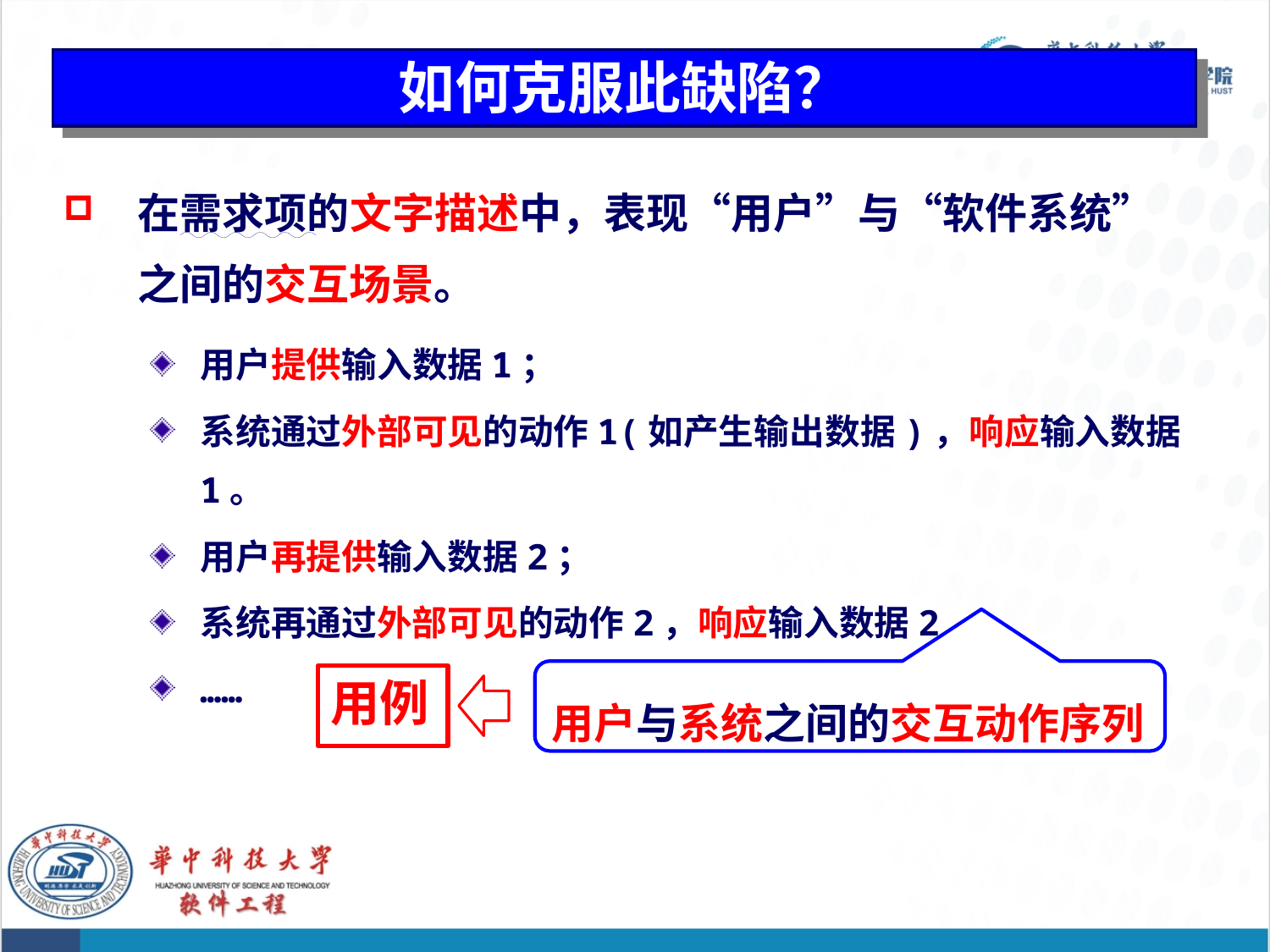

# 如何克服此缺陷？
在需求项的文字描述中，表现“用户”与“软件系统”之间的交互场景。
用户提供输入数据1；
系统通过外部可见的动作1(如产生输出数据)，响应输入数据1。
用户再提供输入数据2；
系统再通过外部可见的动作2，响应输入数据2。
……
用户与系统之间的交互动作序列
用例